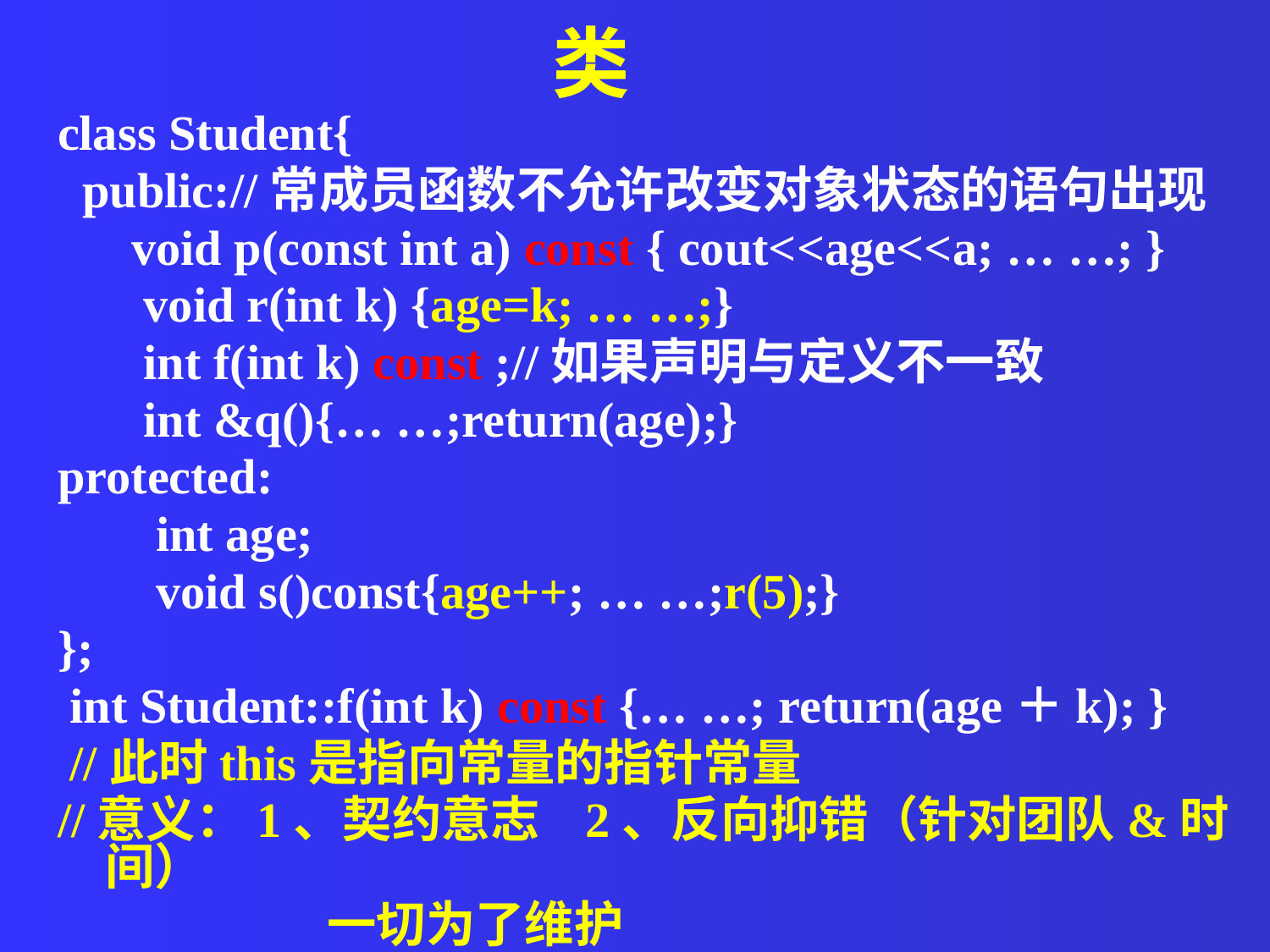

类
class Student{
  public://常成员函数不允许改变对象状态的语句出现
      void p(const int a) const { cout<<age<<a; … …; }
       void r(int k) {age=k; … …;}
       int f(int k) const ;//如果声明与定义不一致
       int &q(){… …;return(age);}
protected:
        int age;
        void s()const{age++; … …;r(5);}
};
 int Student::f(int k) const {… …; return(age＋k); }
 //此时this是指向常量的指针常量
//意义：1、契约意志   2、反向抑错（针对团队&时间）
                       一切为了维护